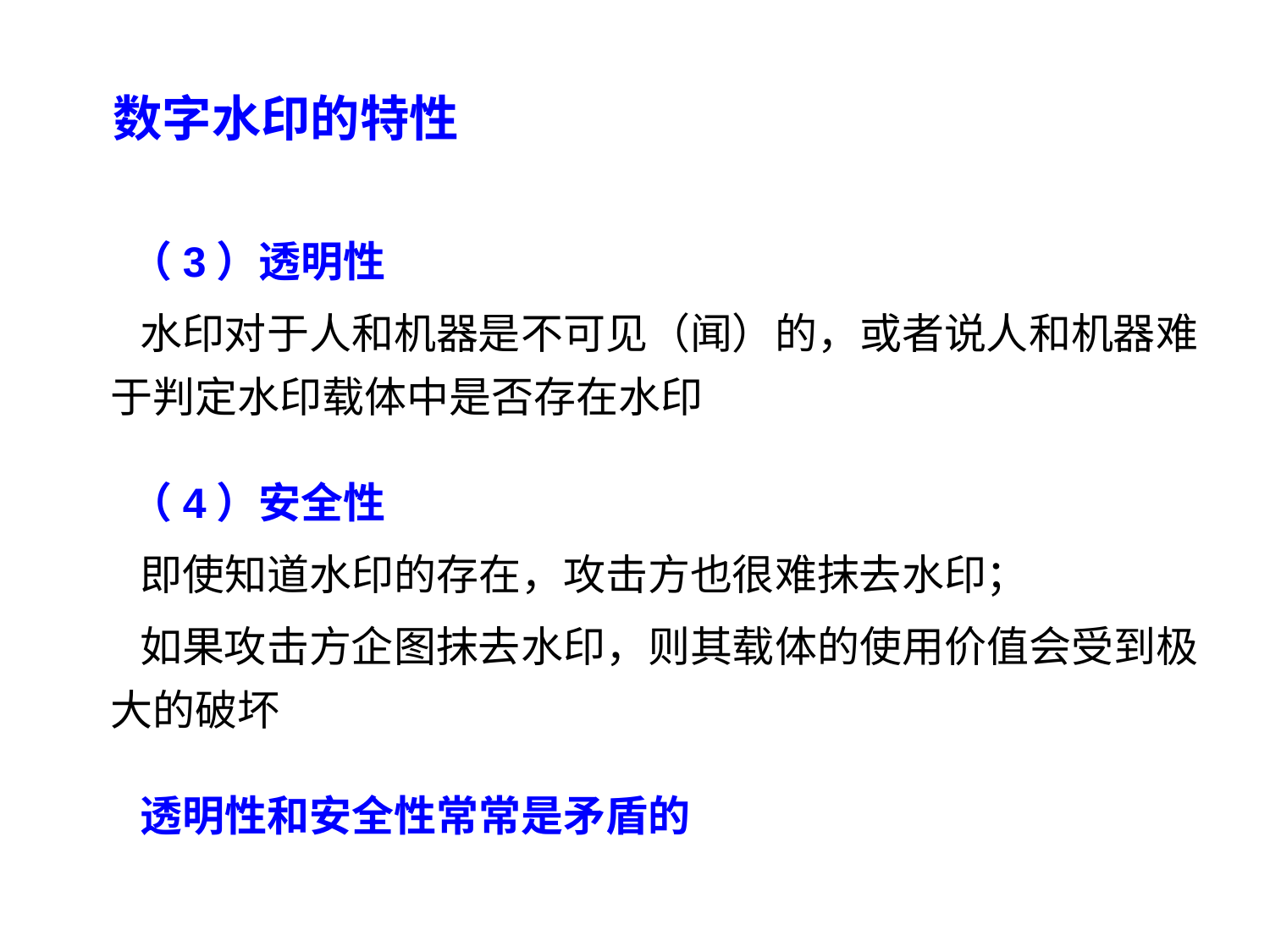

数字水印的特性
 （3）透明性
  水印对于人和机器是不可见（闻）的，或者说人和机器难于判定水印载体中是否存在水印
 （4）安全性
  即使知道水印的存在，攻击方也很难抹去水印；
  如果攻击方企图抹去水印，则其载体的使用价值会受到极大的破坏
  透明性和安全性常常是矛盾的